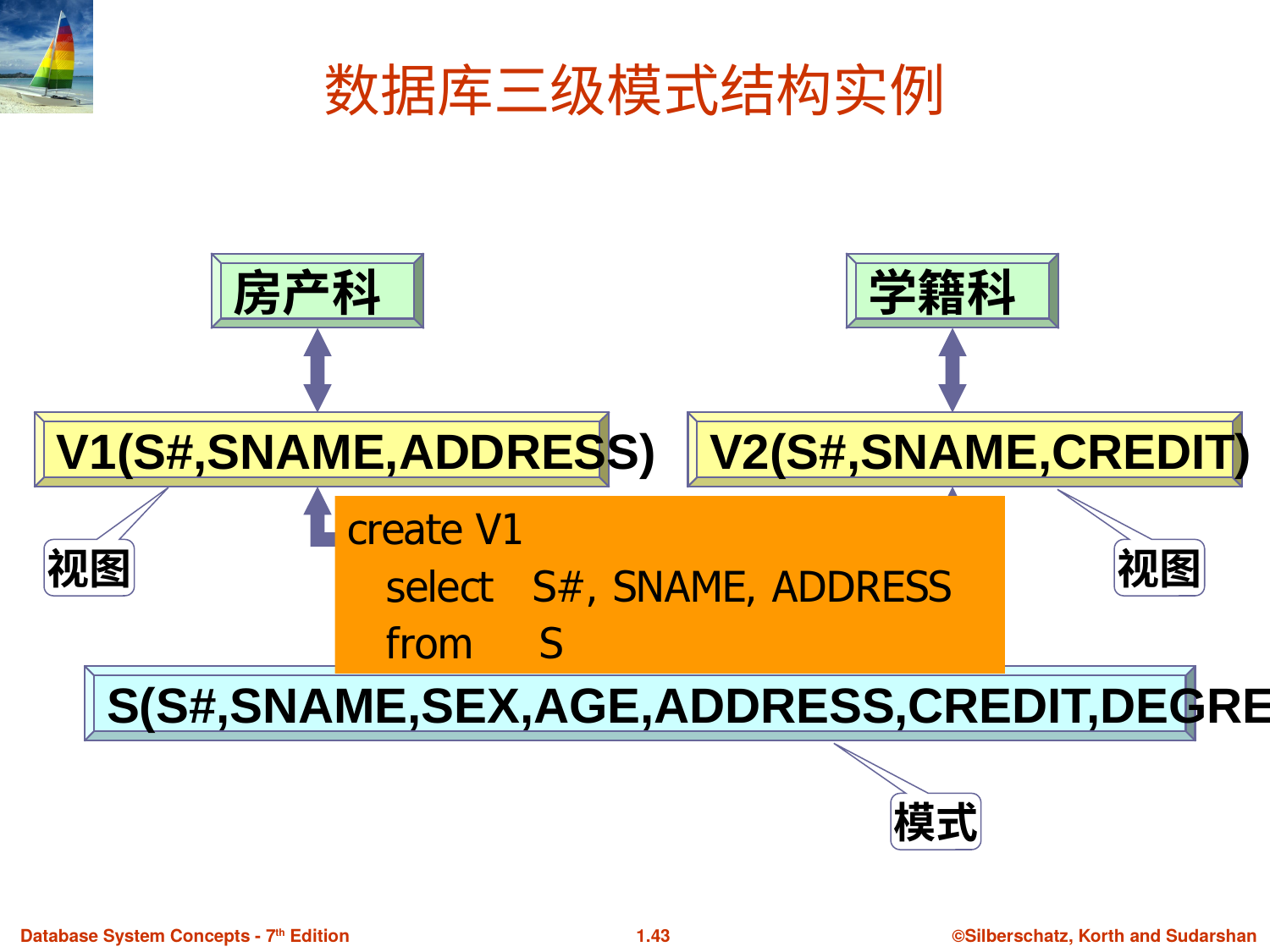

# 数据库三级模式结构实例
房产科
学籍科

V1(S#,SNAME,ADDRESS)
V2(S#,SNAME,CREDIT)

视图

视图
S(S#,SNAME,SEX,AGE,ADDRESS,CREDIT,DEGREE)
模式
create V1
   select   S#, SNAME, ADDRESS
   from     S